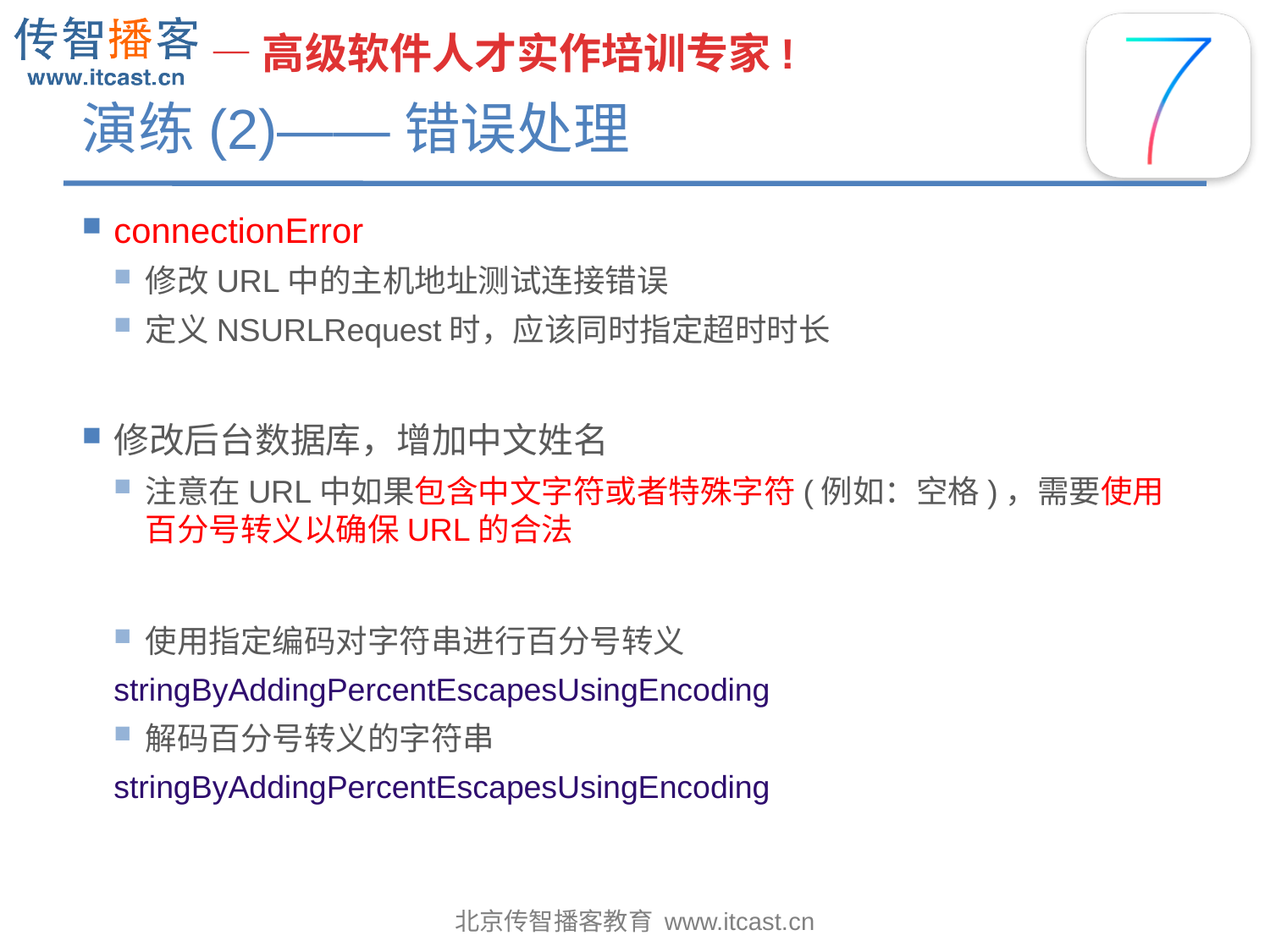

# 演练(2)——错误处理
connectionError
修改URL中的主机地址测试连接错误
定义NSURLRequest时，应该同时指定超时时长

修改后台数据库，增加中文姓名
注意在URL中如果包含中文字符或者特殊字符(例如：空格)，需要使用百分号转义以确保URL的合法

使用指定编码对字符串进行百分号转义
stringByAddingPercentEscapesUsingEncoding
解码百分号转义的字符串
stringByAddingPercentEscapesUsingEncoding